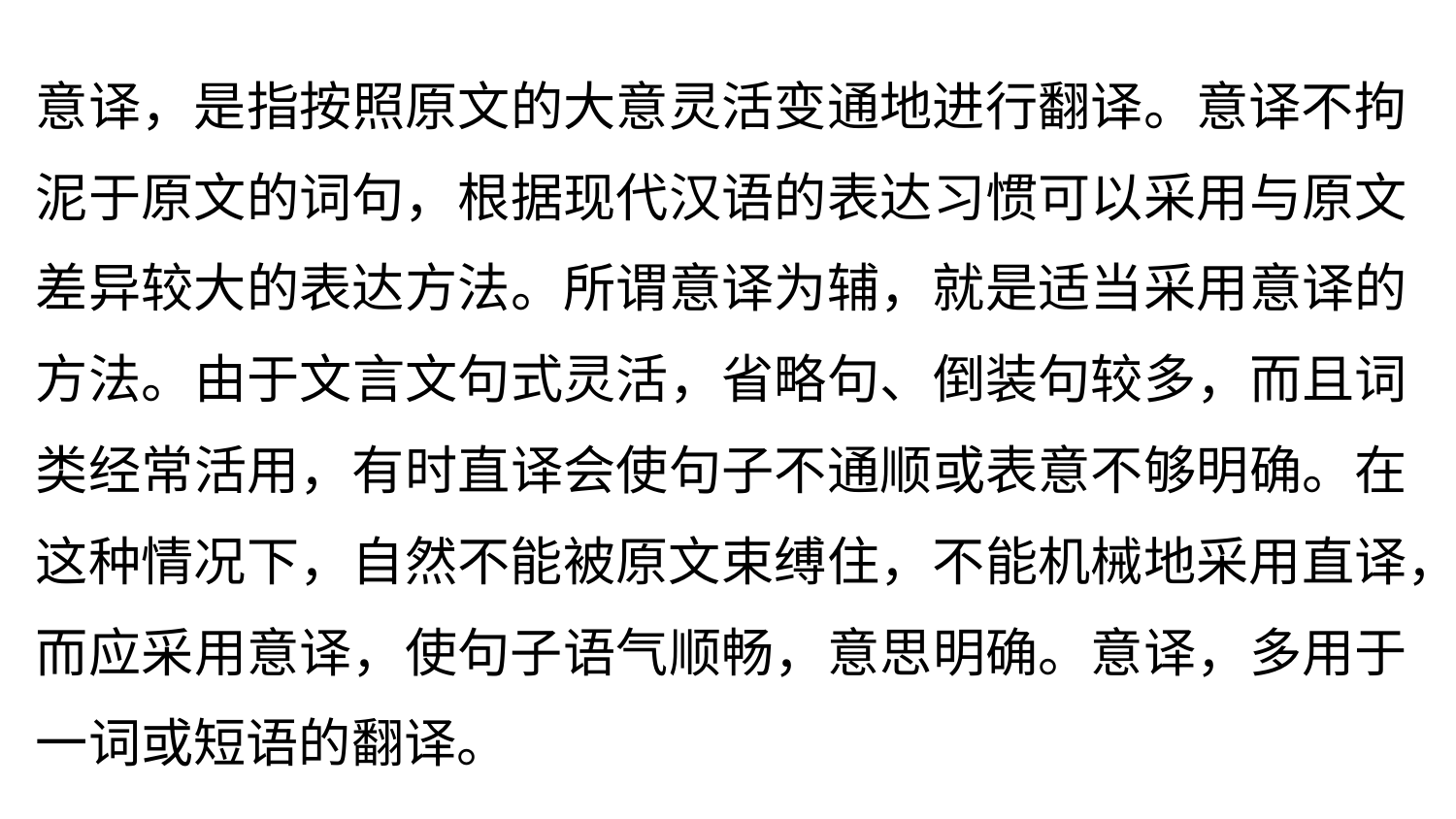

意译，是指按照原文的大意灵活变通地进行翻译。意译不拘泥于原文的词句，根据现代汉语的表达习惯可以采用与原文差异较大的表达方法。所谓意译为辅，就是适当采用意译的方法。由于文言文句式灵活，省略句、倒装句较多，而且词类经常活用，有时直译会使句子不通顺或表意不够明确。在这种情况下，自然不能被原文束缚住，不能机械地采用直译，而应采用意译，使句子语气顺畅，意思明确。意译，多用于一词或短语的翻译。